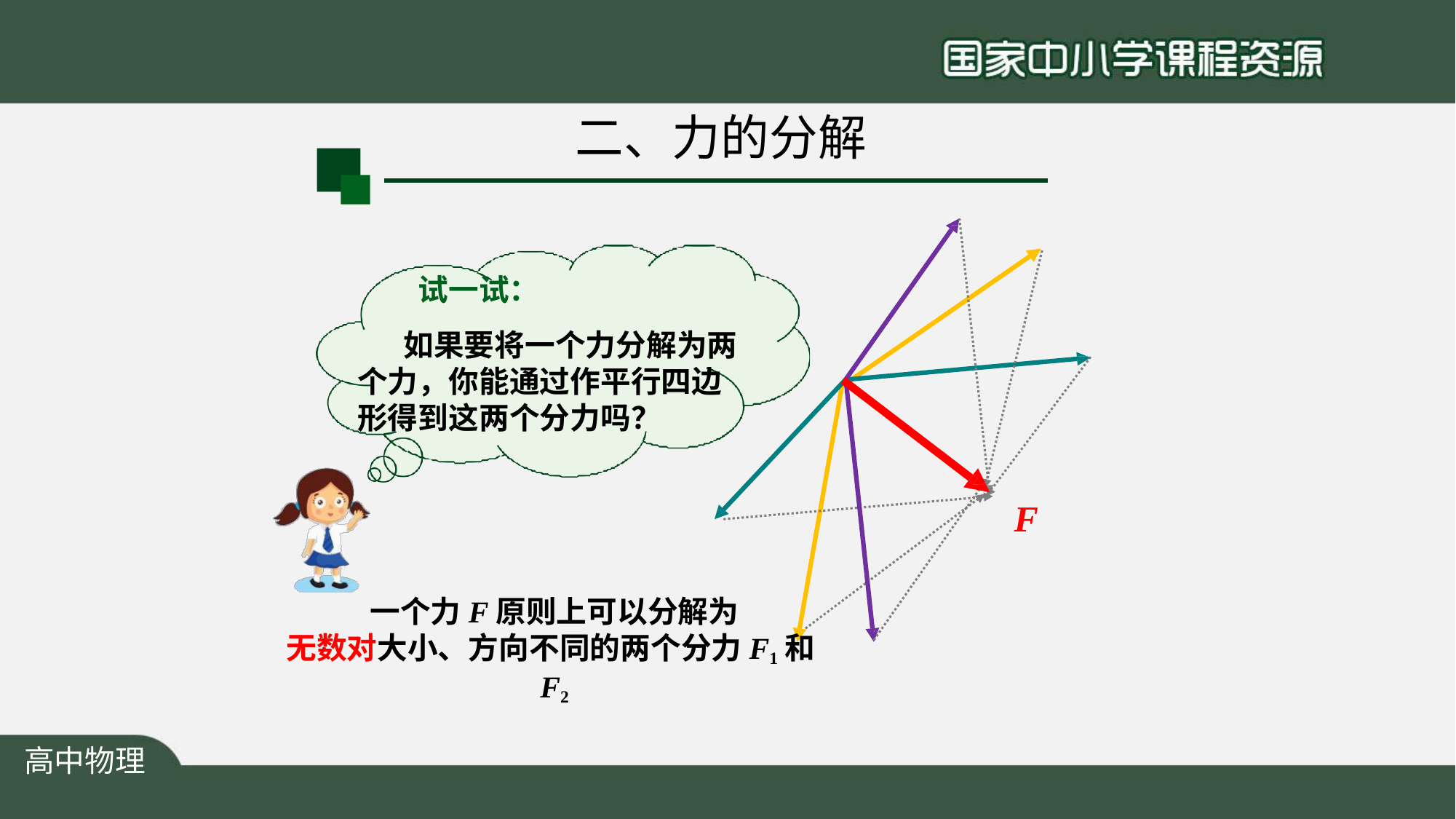

# 二、力的分解

试一试：
如果要将一个力分解为两 个力，你能通过作平行四边 形得到这两个分力吗？

F
一个力F原则上可以分解为
无数对大小、方向不同的两个分力F1和F2
高中物理